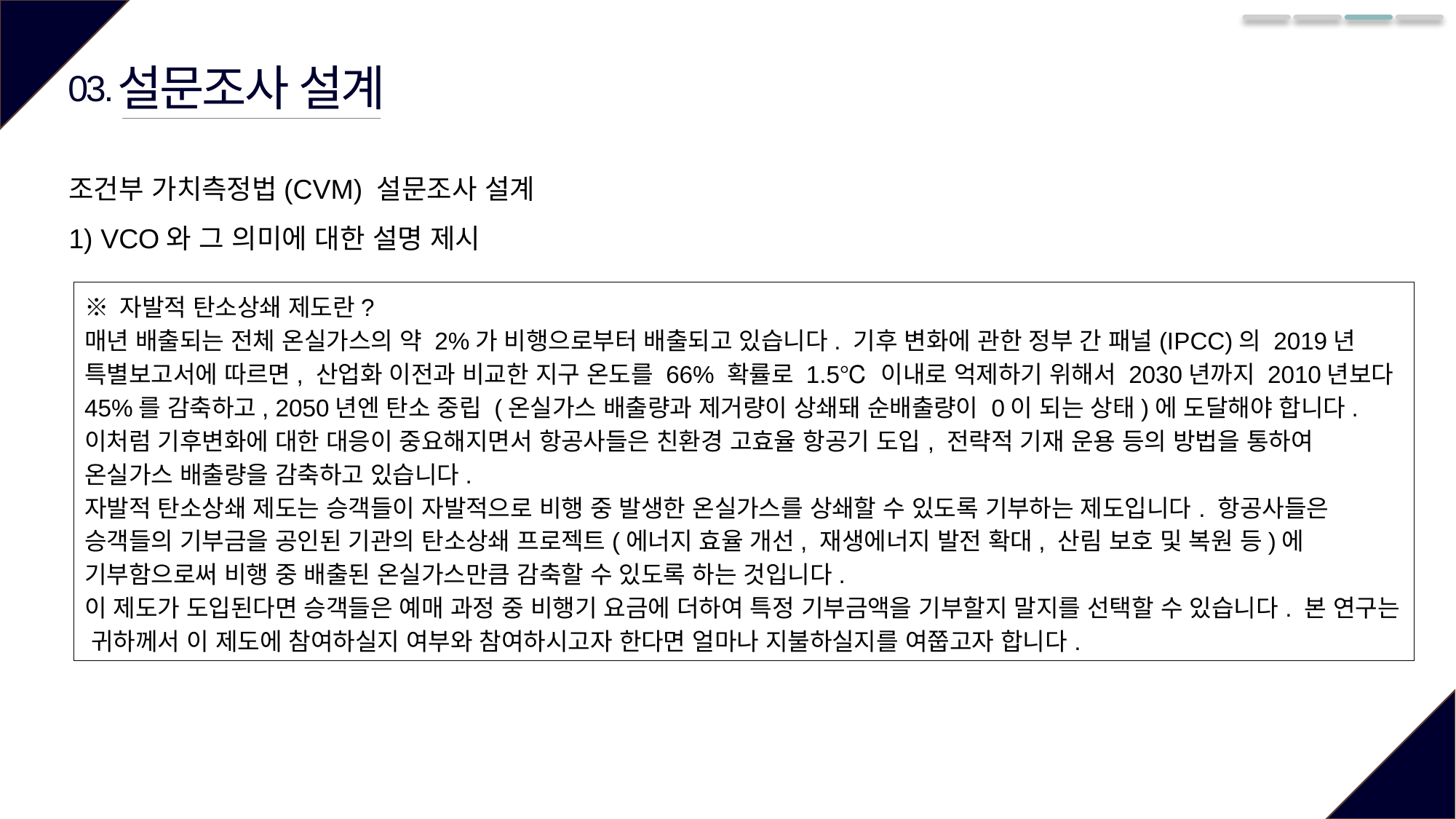

설문조사 설계
03.
조건부 가치측정법(CVM) 설문조사 설계
1) VCO와 그 의미에 대한 설명 제시
※ 자발적 탄소상쇄 제도란?
매년 배출되는 전체 온실가스의 약 2%가 비행으로부터 배출되고 있습니다. 기후 변화에 관한 정부 간 패널(IPCC)의 2019년 특별보고서에 따르면, 산업화 이전과 비교한 지구 온도를 66% 확률로 1.5℃ 이내로 억제하기 위해서 2030년까지 2010년보다 45%를 감축하고, 2050년엔 탄소 중립 (온실가스 배출량과 제거량이 상쇄돼 순배출량이 0이 되는 상태)에 도달해야 합니다.
이처럼 기후변화에 대한 대응이 중요해지면서 항공사들은 친환경 고효율 항공기 도입, 전략적 기재 운용 등의 방법을 통하여 온실가스 배출량을 감축하고 있습니다.
자발적 탄소상쇄 제도는 승객들이 자발적으로 비행 중 발생한 온실가스를 상쇄할 수 있도록 기부하는 제도입니다. 항공사들은 승객들의 기부금을 공인된 기관의 탄소상쇄 프로젝트(에너지 효율 개선, 재생에너지 발전 확대, 산림 보호 및 복원 등)에 기부함으로써 비행 중 배출된 온실가스만큼 감축할 수 있도록 하는 것입니다.
이 제도가 도입된다면 승객들은 예매 과정 중 비행기 요금에 더하여 특정 기부금액을 기부할지 말지를 선택할 수 있습니다. 본 연구는 귀하께서 이 제도에 참여하실지 여부와 참여하시고자 한다면 얼마나 지불하실지를 여쭙고자 합니다.